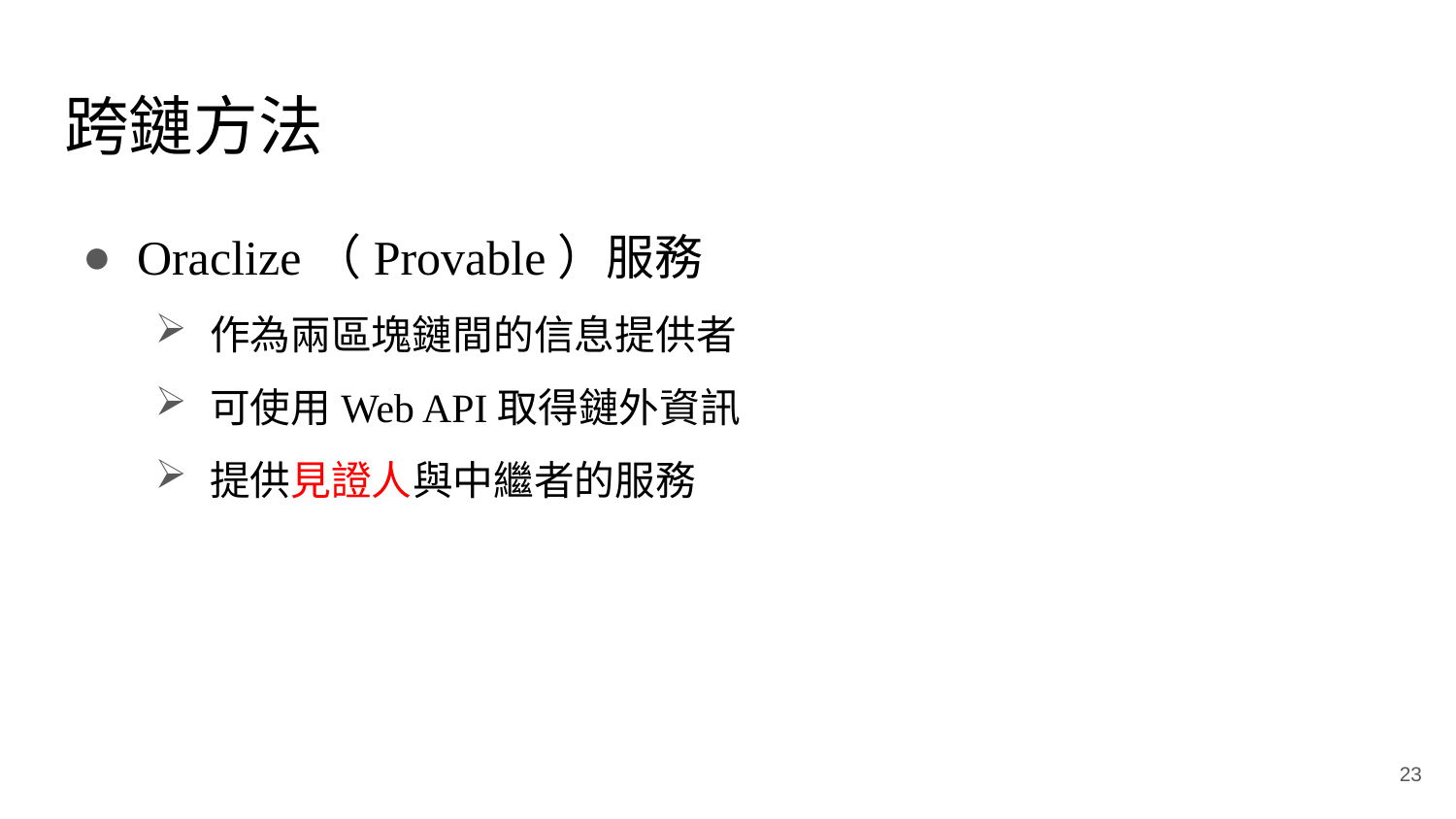

# 跨鏈方法
Oraclize（Provable）服務
作為兩區塊鏈間的信息提供者
可使用Web API取得鏈外資訊
提供見證人與中繼者的服務

23